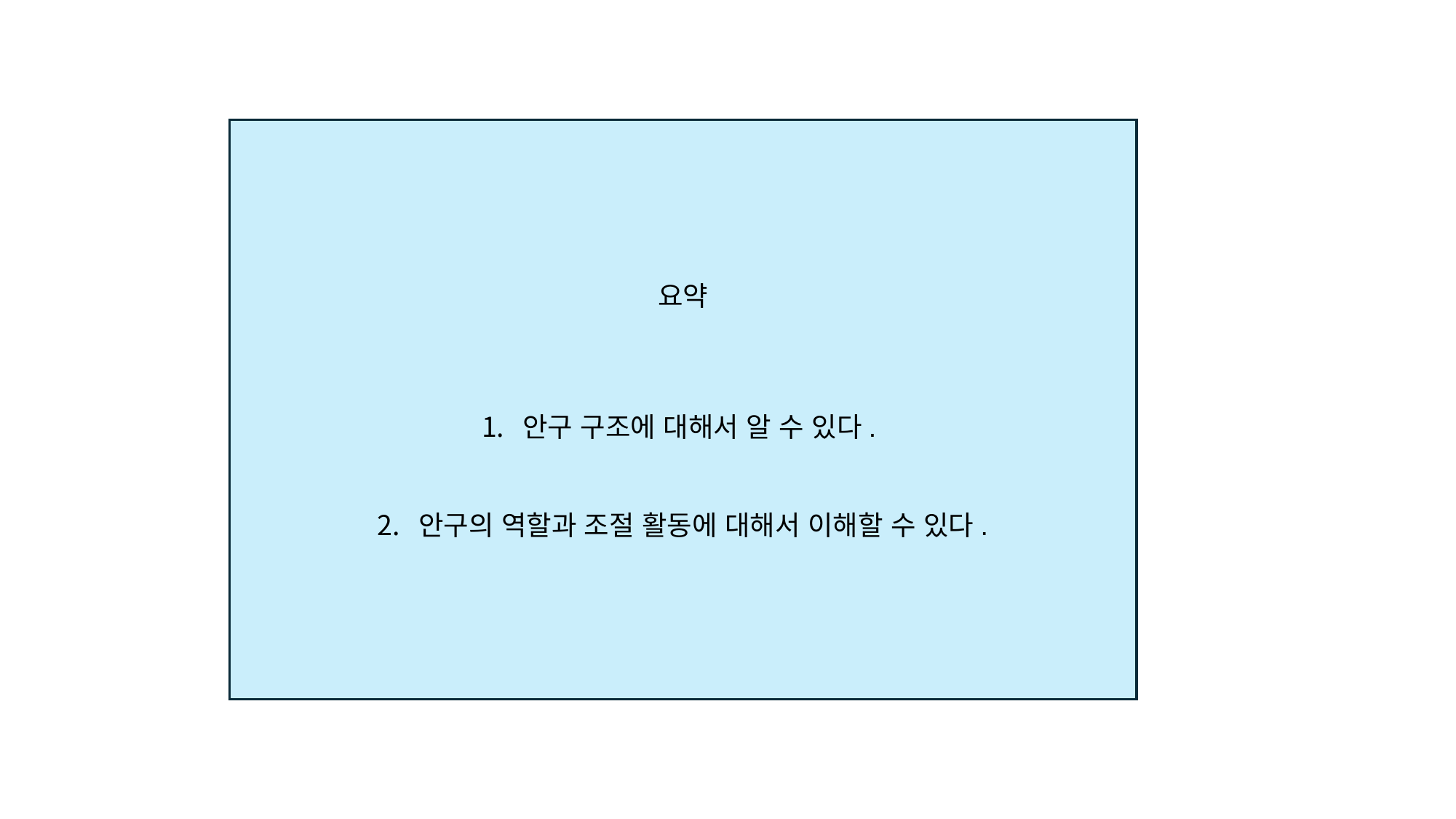

요약

안구 구조에 대해서 알 수 있다.

안구의 역할과 조절 활동에 대해서 이해할 수 있다.